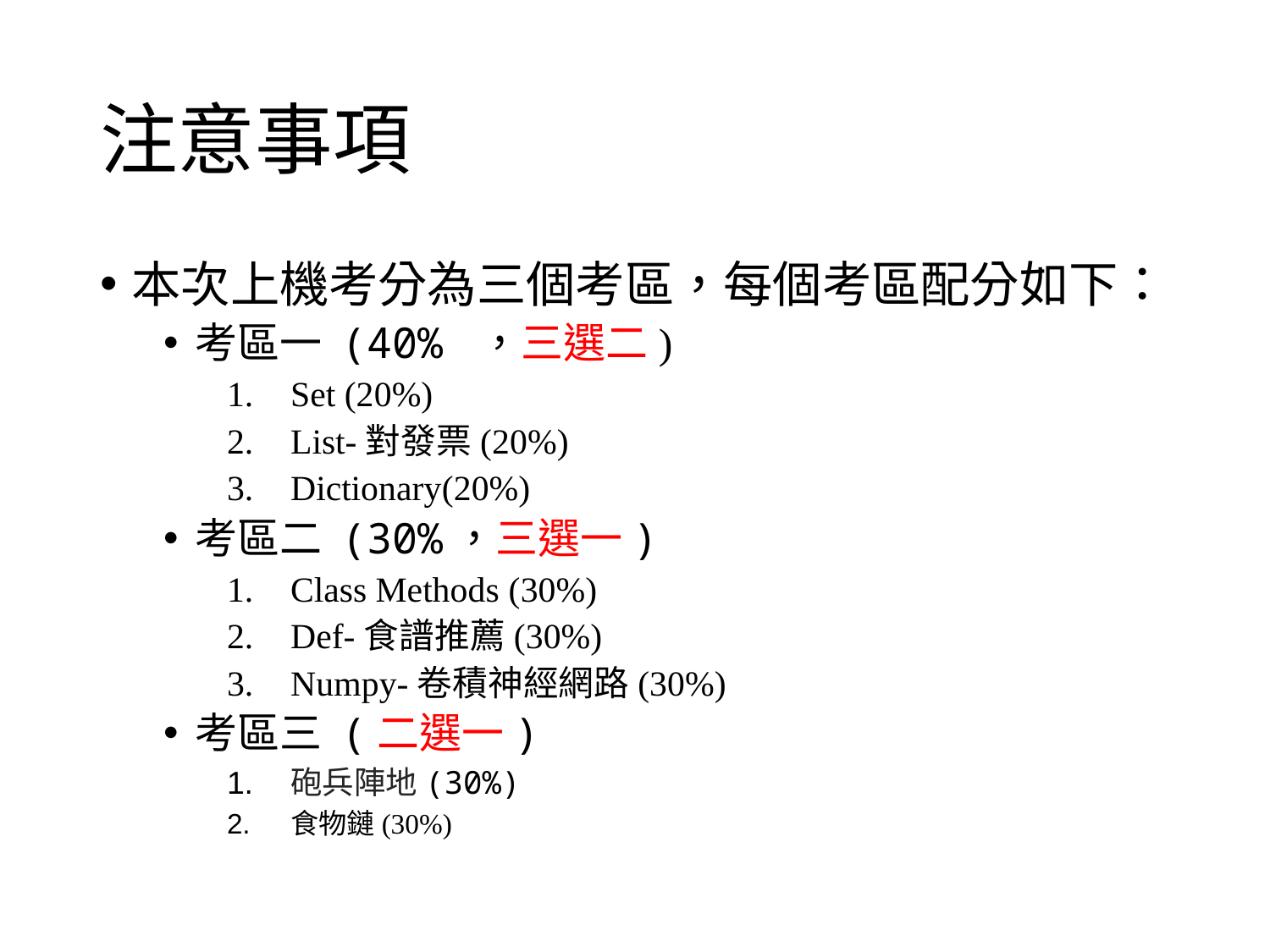

# 注意事項
本次上機考分為三個考區，每個考區配分如下：
考區一 (40% ，三選二)
Set (20%)
List-對發票(20%)
Dictionary(20%)
考區二 (30%，三選一)
Class Methods (30%)
Def-食譜推薦(30%)
Numpy-卷積神經網路(30%)
考區三 (二選一)
砲兵陣地(30%)
食物鏈(30%)